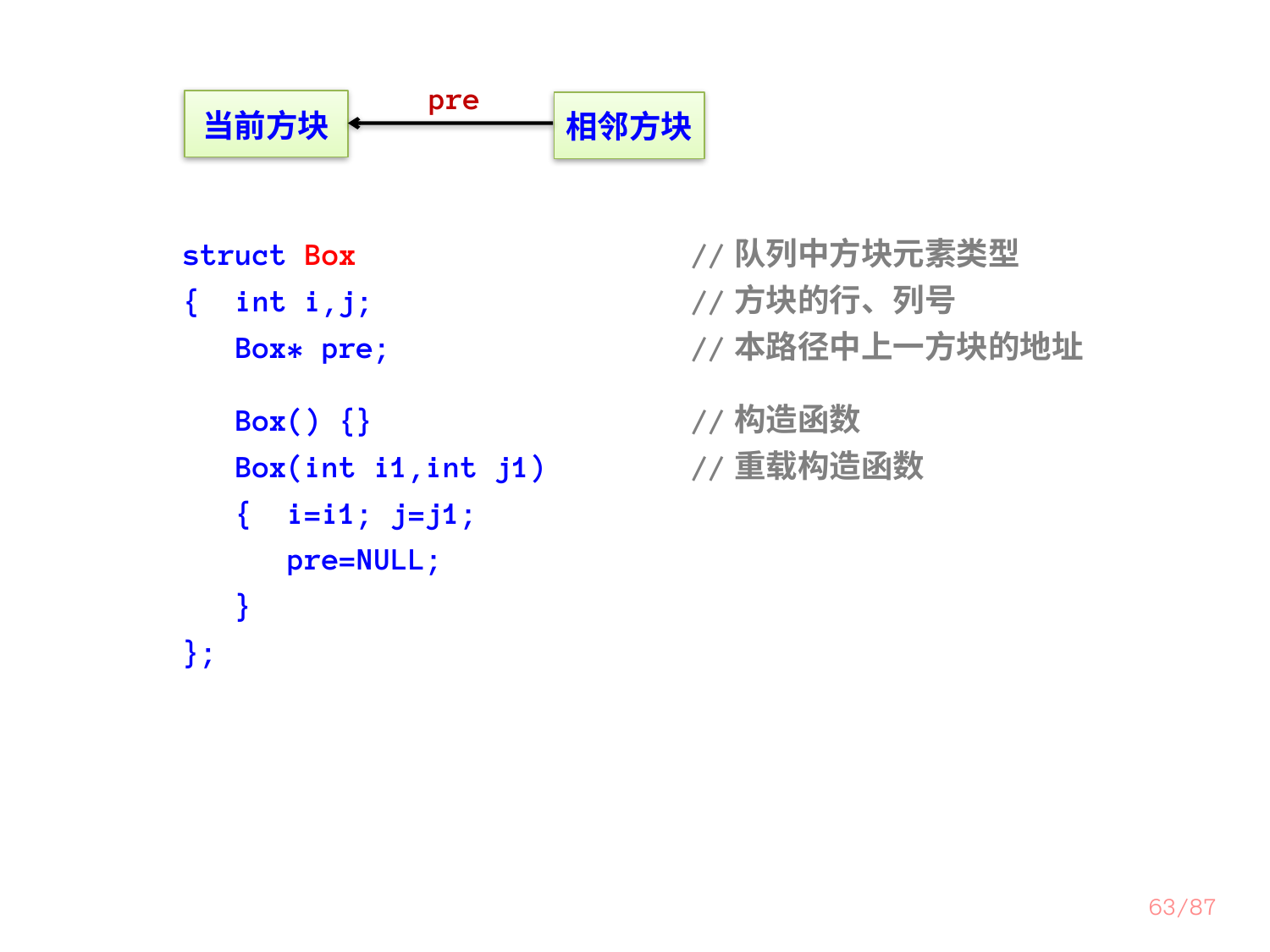

pre
当前方块
相邻方块

struct Box			//队列中方块元素类型
{  int i,j;			//方块的行、列号
   Box* pre;			//本路径中上一方块的地址
   Box() {}			//构造函数
   Box(int i1,int j1)		//重载构造函数
   {  i=i1; j=j1;
      pre=NULL;
   }
};
63/87